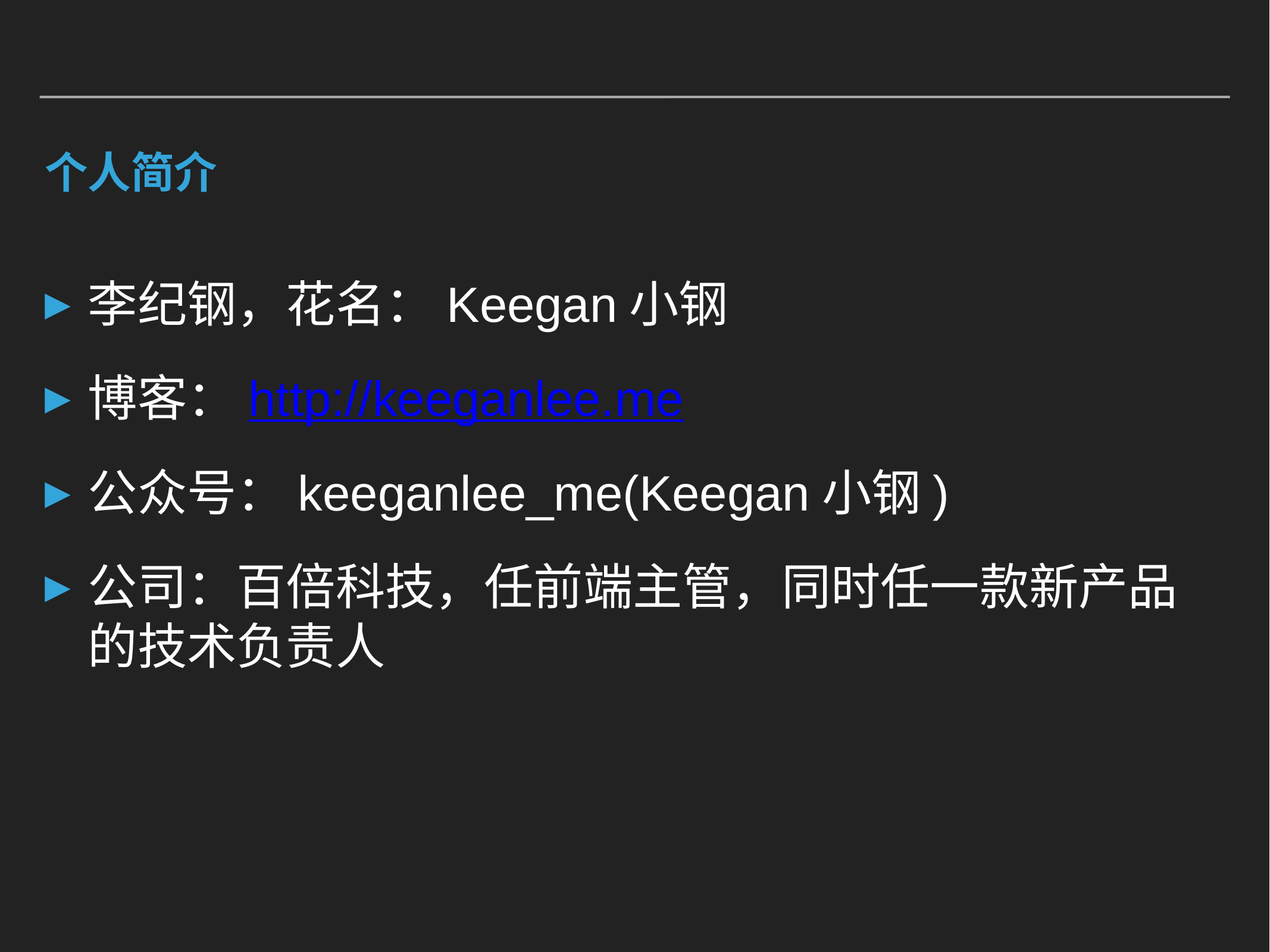

# 个人简介
李纪钢，花名：Keegan小钢
博客：http://keeganlee.me
公众号：keeganlee_me(Keegan小钢)
公司：百倍科技，任前端主管，同时任一款新产品的技术负责人